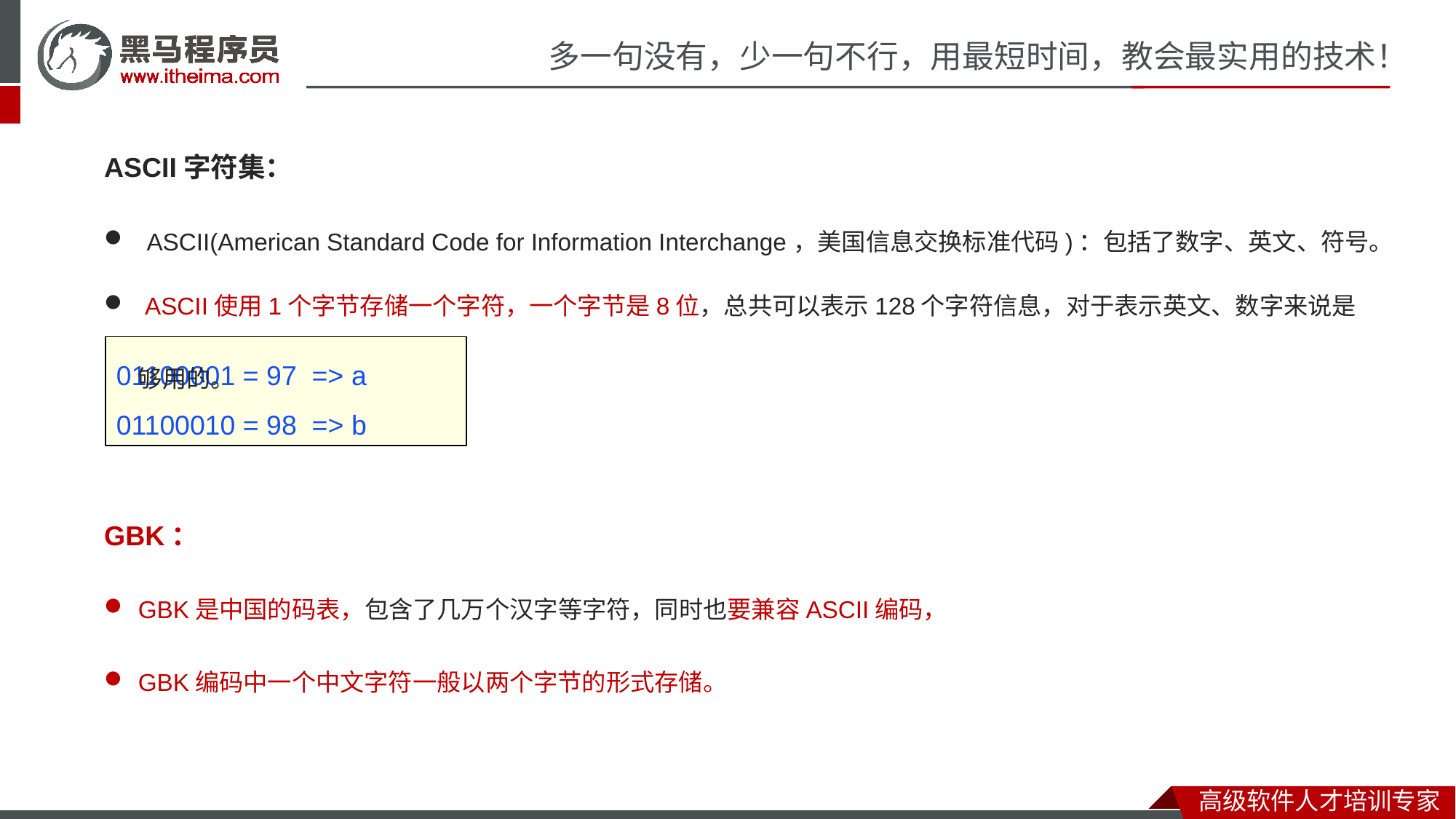

ASCII字符集：
ASCII(American Standard Code for Information Interchange，美国信息交换标准代码)：包括了数字、英文、符号。
 ASCII使用1个字节存储一个字符，一个字节是8位，总共可以表示128个字符信息，对于表示英文、数字来说是够用的。
01100001‬ = 97  => a
‭01100010‬ = 98  => b
GBK：
GBK是中国的码表，包含了几万个汉字等字符，同时也要兼容ASCII编码，
GBK编码中一个中文字符一般以两个字节的形式存储。